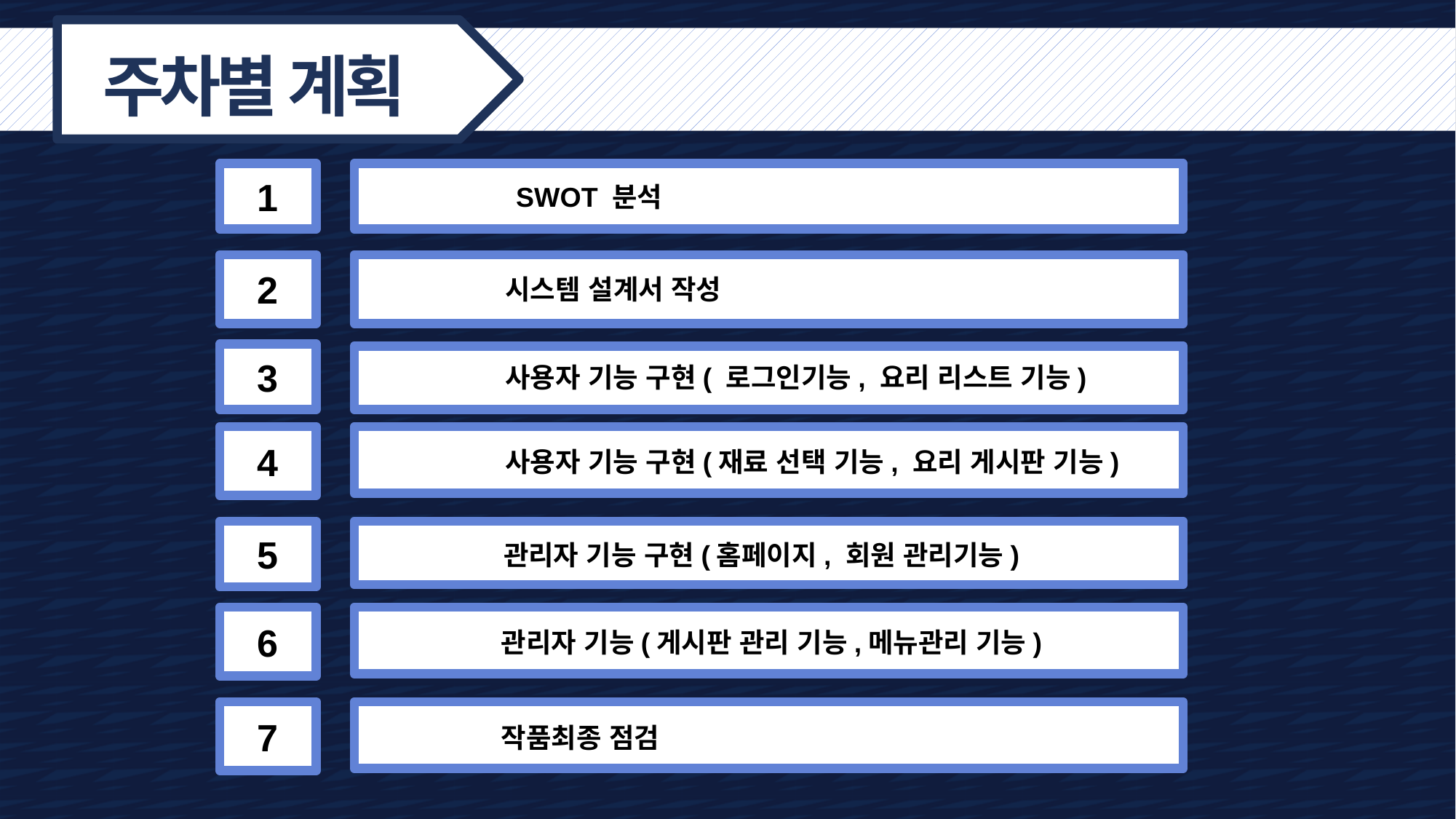

주차별 계획

1
SWOT 분석
2

시스템 설계서 작성
3

사용자 기능 구현( 로그인기능, 요리 리스트 기능)
4

사용자 기능 구현(재료 선택 기능, 요리 게시판 기능)

5

관리자 기능 구현(홈페이지, 회원 관리기능)

6

관리자 기능(게시판 관리 기능,메뉴관리 기능)
7

작품최종 점검